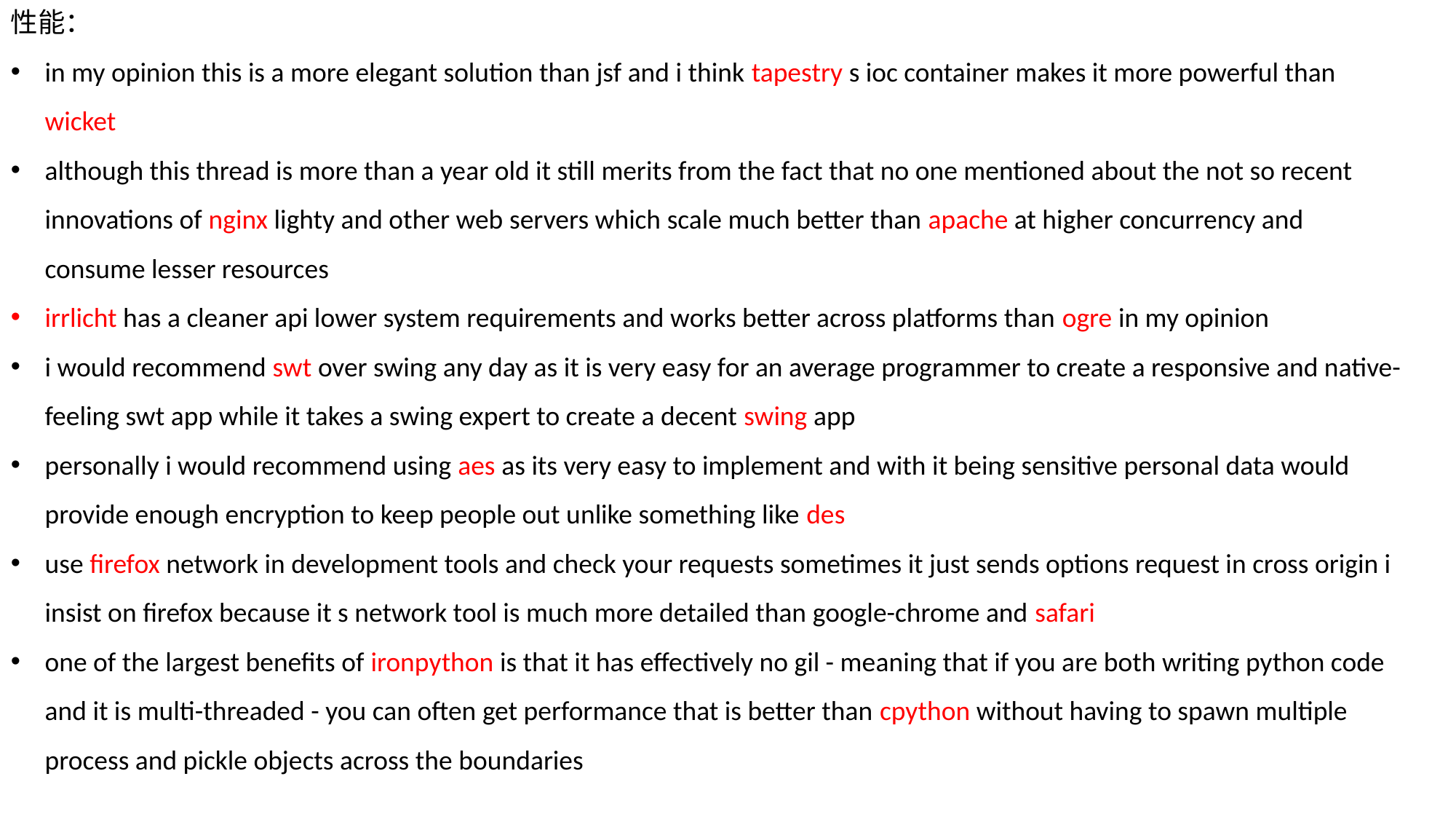

性能：
in my opinion this is a more elegant solution than jsf and i think tapestry s ioc container makes it more powerful than wicket
although this thread is more than a year old it still merits from the fact that no one mentioned about the not so recent innovations of nginx lighty and other web servers which scale much better than apache at higher concurrency and consume lesser resources
irrlicht has a cleaner api lower system requirements and works better across platforms than ogre in my opinion
i would recommend swt over swing any day as it is very easy for an average programmer to create a responsive and native-feeling swt app while it takes a swing expert to create a decent swing app
personally i would recommend using aes as its very easy to implement and with it being sensitive personal data would provide enough encryption to keep people out unlike something like des
use firefox network in development tools and check your requests sometimes it just sends options request in cross origin i insist on firefox because it s network tool is much more detailed than google-chrome and safari
one of the largest benefits of ironpython is that it has effectively no gil - meaning that if you are both writing python code and it is multi-threaded - you can often get performance that is better than cpython without having to spawn multiple process and pickle objects across the boundaries